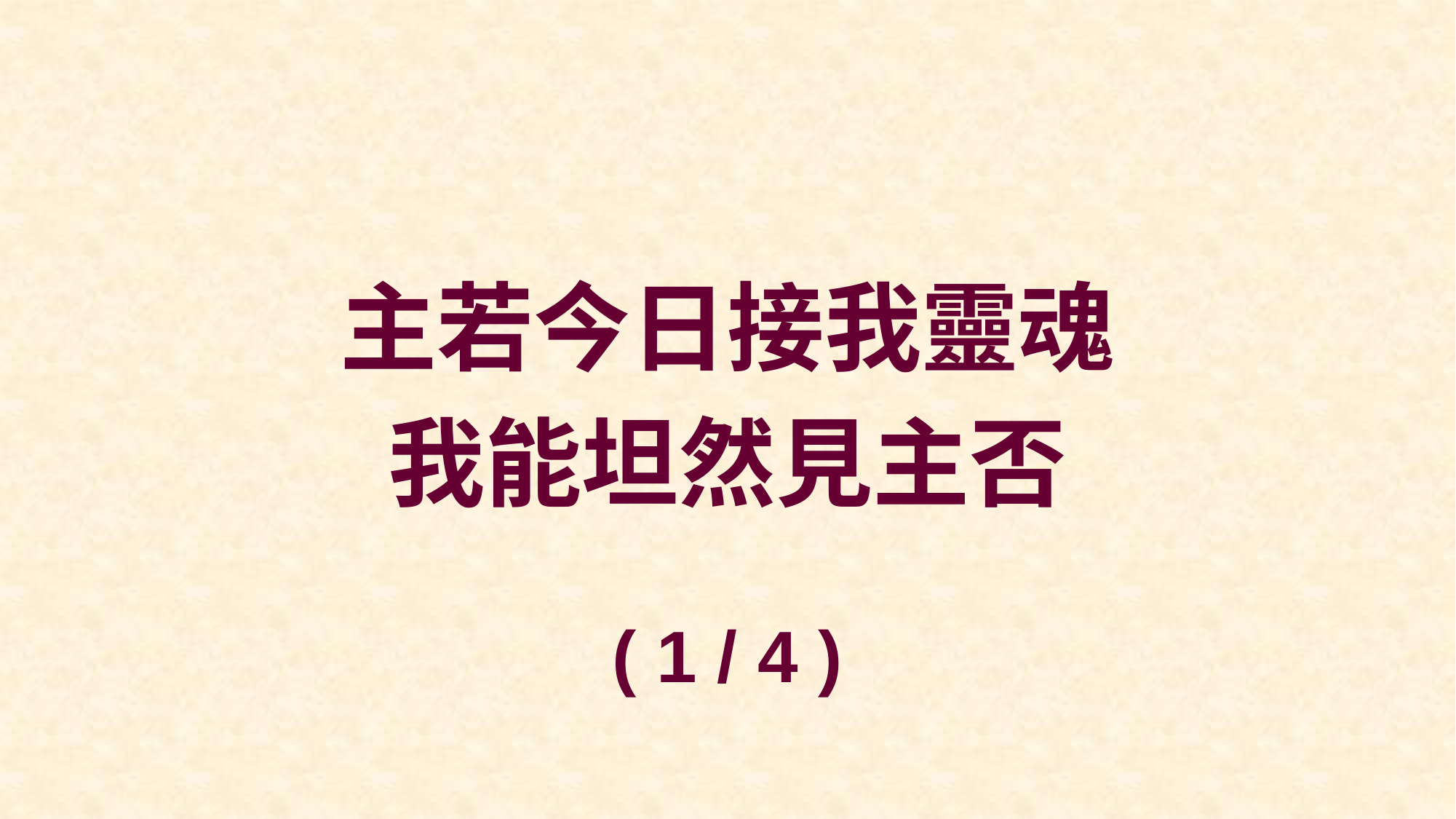

主若今日接我靈魂
我能坦然見主否
( 1 / 4 )